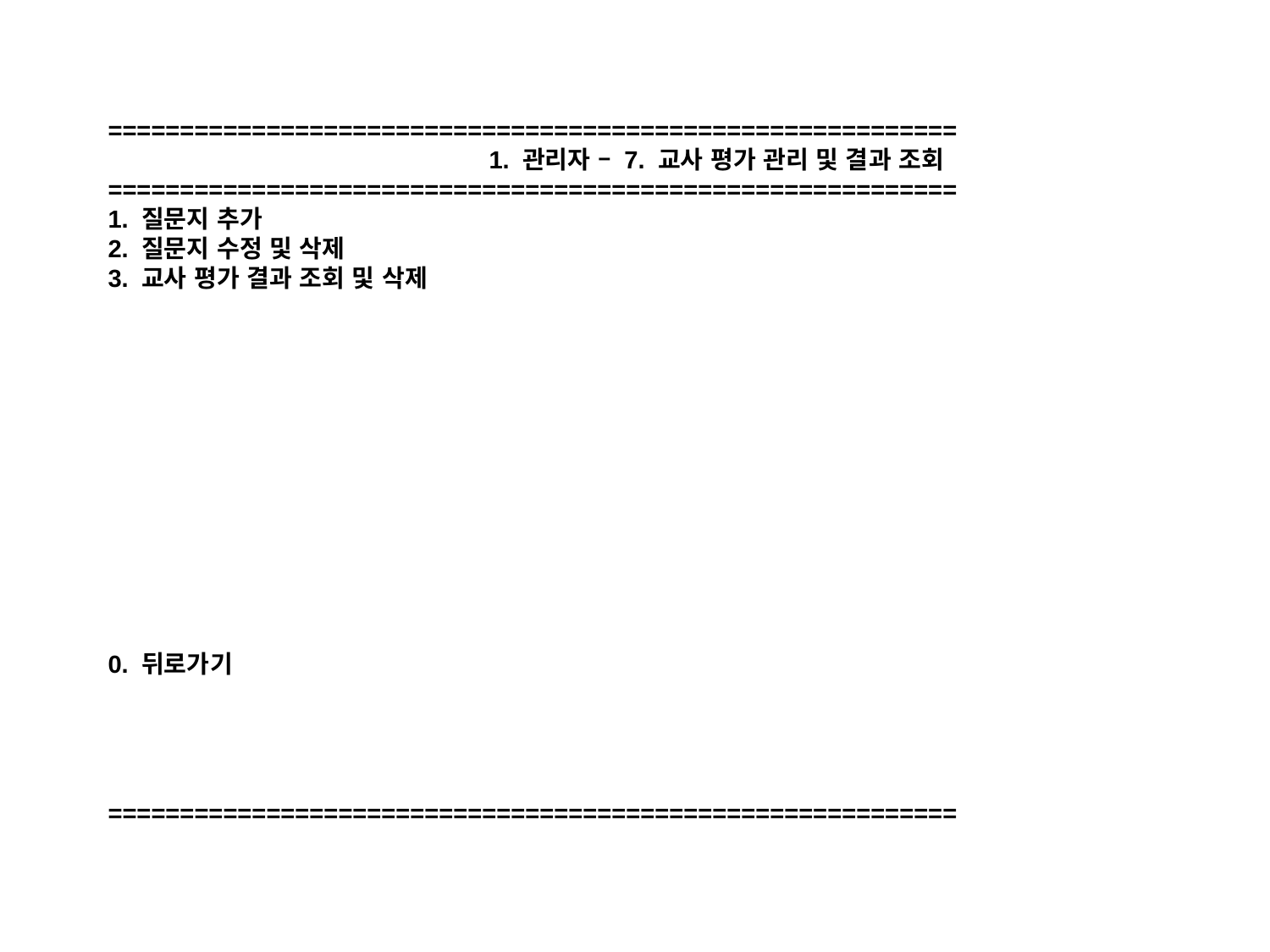

===========================================================
			1. 관리자 – 7. 교사 평가 관리 및 결과 조회
===========================================================
1. 질문지 추가
2. 질문지 수정 및 삭제
3. 교사 평가 결과 조회 및 삭제

0. 뒤로가기
===========================================================